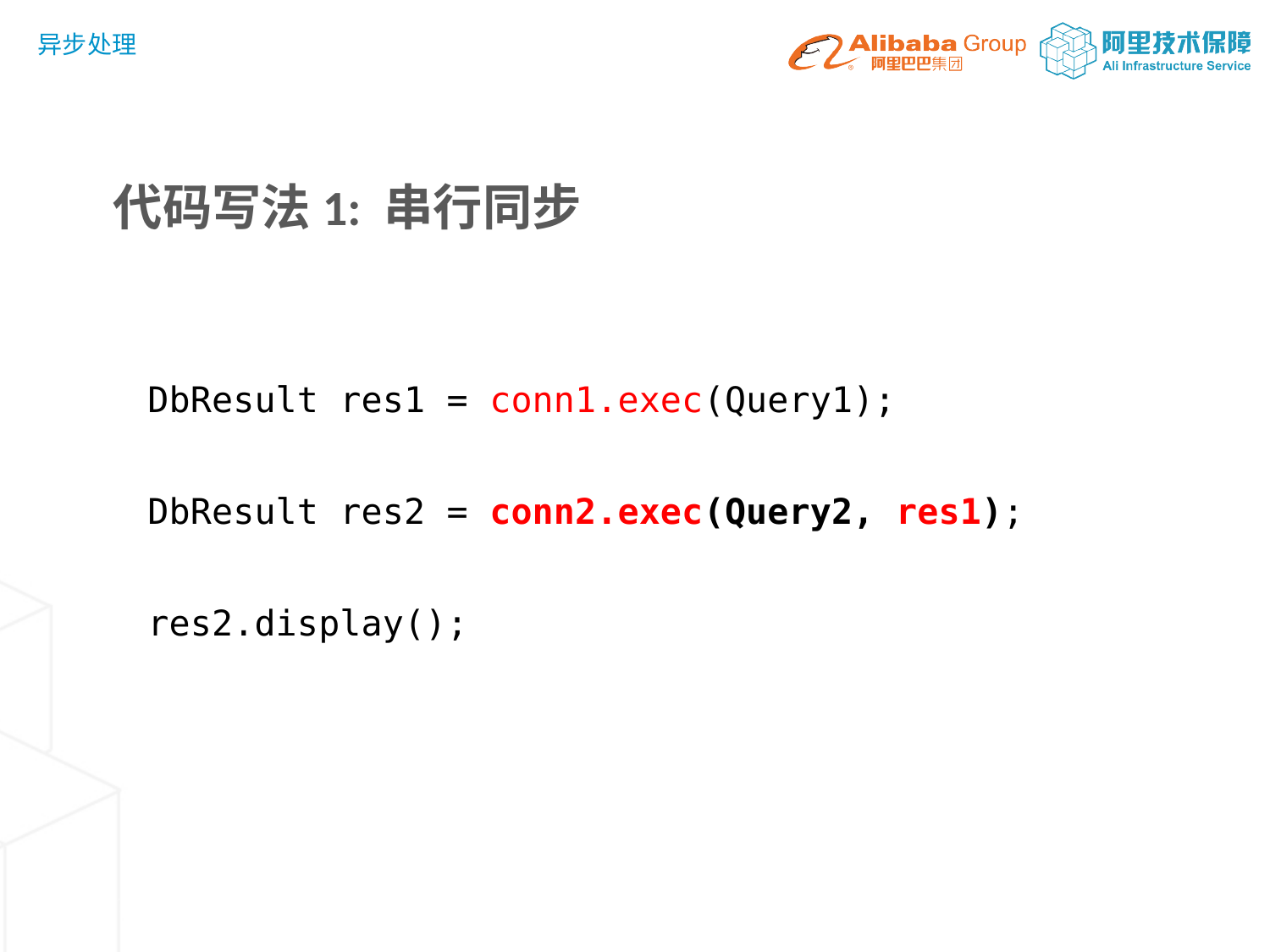

异步处理
代码写法1: 串行同步

DbResult res1 = conn1.exec(Query1);

DbResult res2 = conn2.exec(Query2, res1);

res2.display();